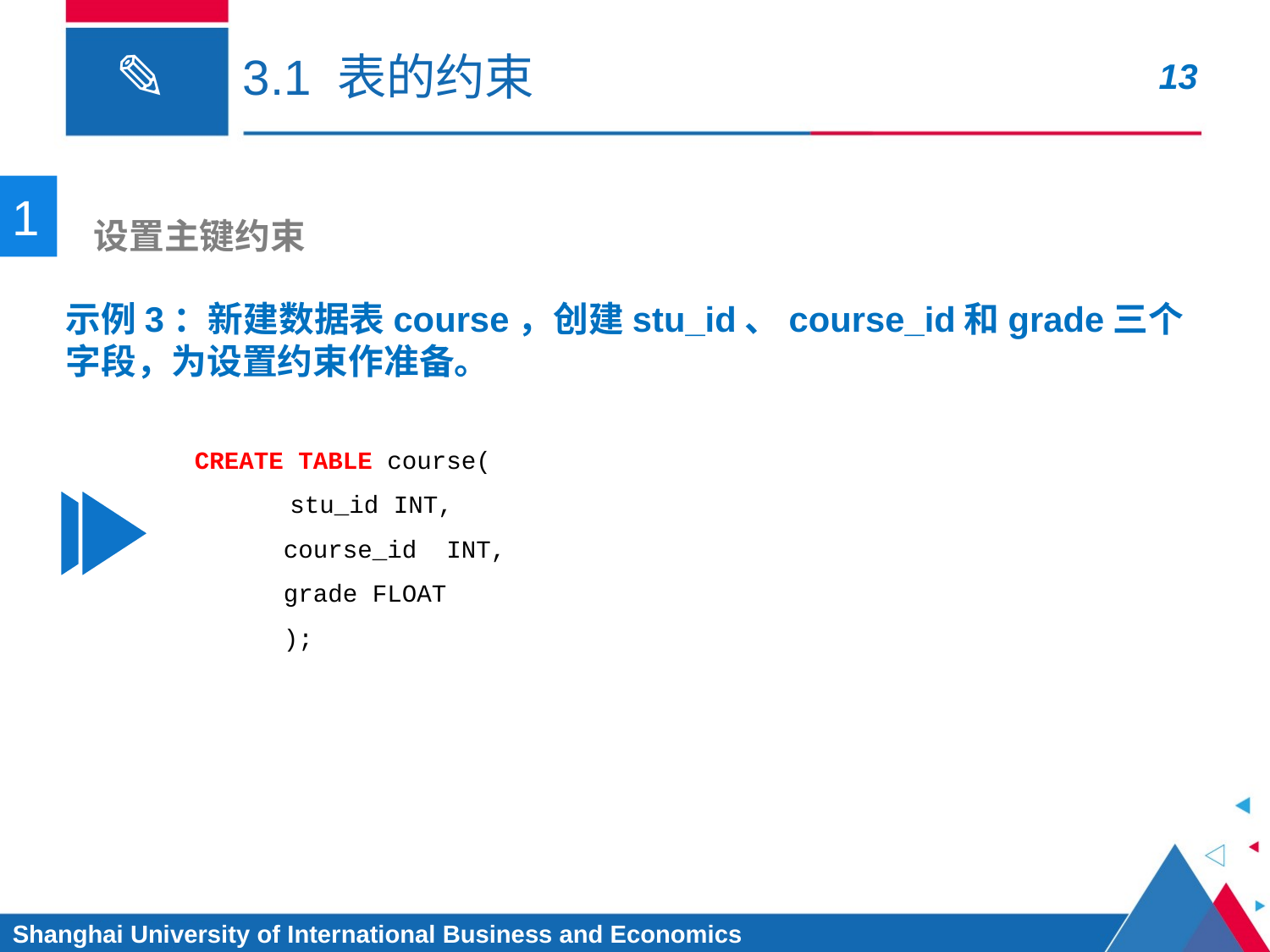

# 3.1 表的约束

1
  设置主键约束
示例3：新建数据表course，创建stu_id、course_id和grade三个字段，为设置约束作准备。
CREATE TABLE course(
	stu_id INT,
      course_id  INT,
      grade FLOAT
      );